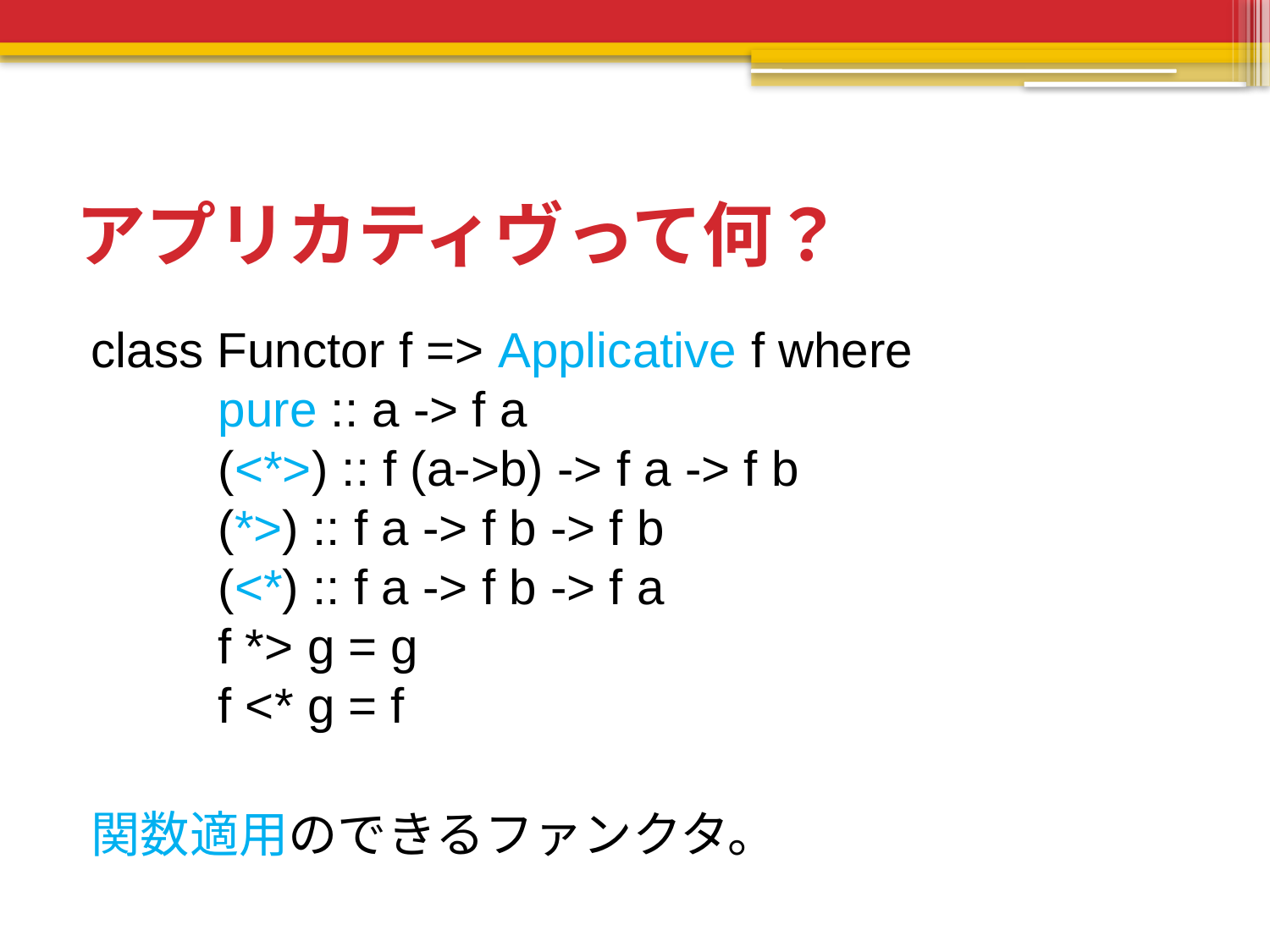

# アプリカティヴって何？
class Functor f => Applicative f where
	pure :: a -> f a
	(<*>) :: f (a->b) -> f a -> f b
	(*>) :: f a -> f b -> f b
	(<*) :: f a -> f b -> f a
	f *> g = g
	f <* g = f

関数適用のできるファンクタ。